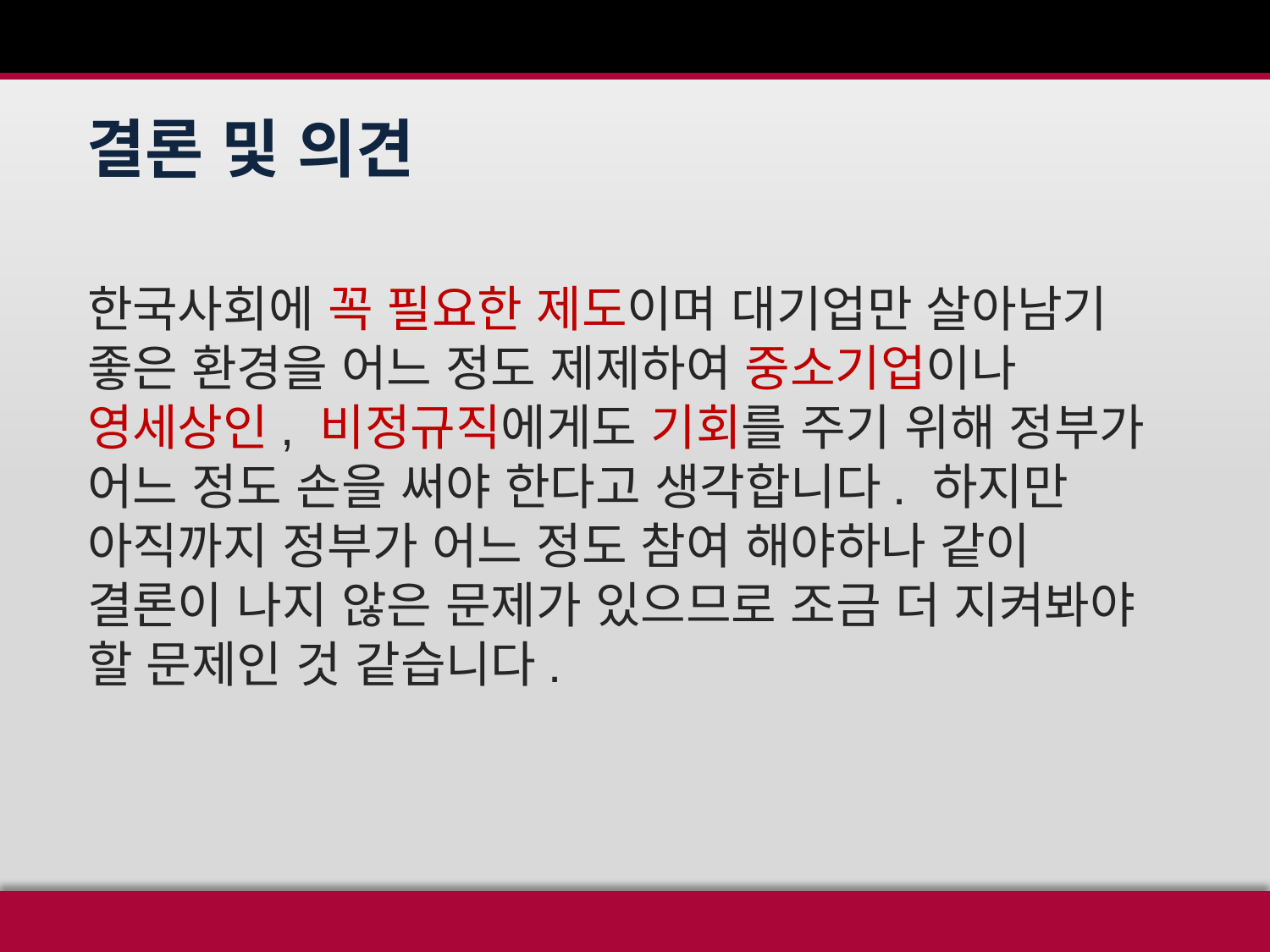

결론 및 의견
한국사회에 꼭 필요한 제도이며 대기업만 살아남기 좋은 환경을 어느 정도 제제하여 중소기업이나 영세상인, 비정규직에게도 기회를 주기 위해 정부가 어느 정도 손을 써야 한다고 생각합니다. 하지만 아직까지 정부가 어느 정도 참여 해야하나 같이 결론이 나지 않은 문제가 있으므로 조금 더 지켜봐야 할 문제인 것 같습니다.